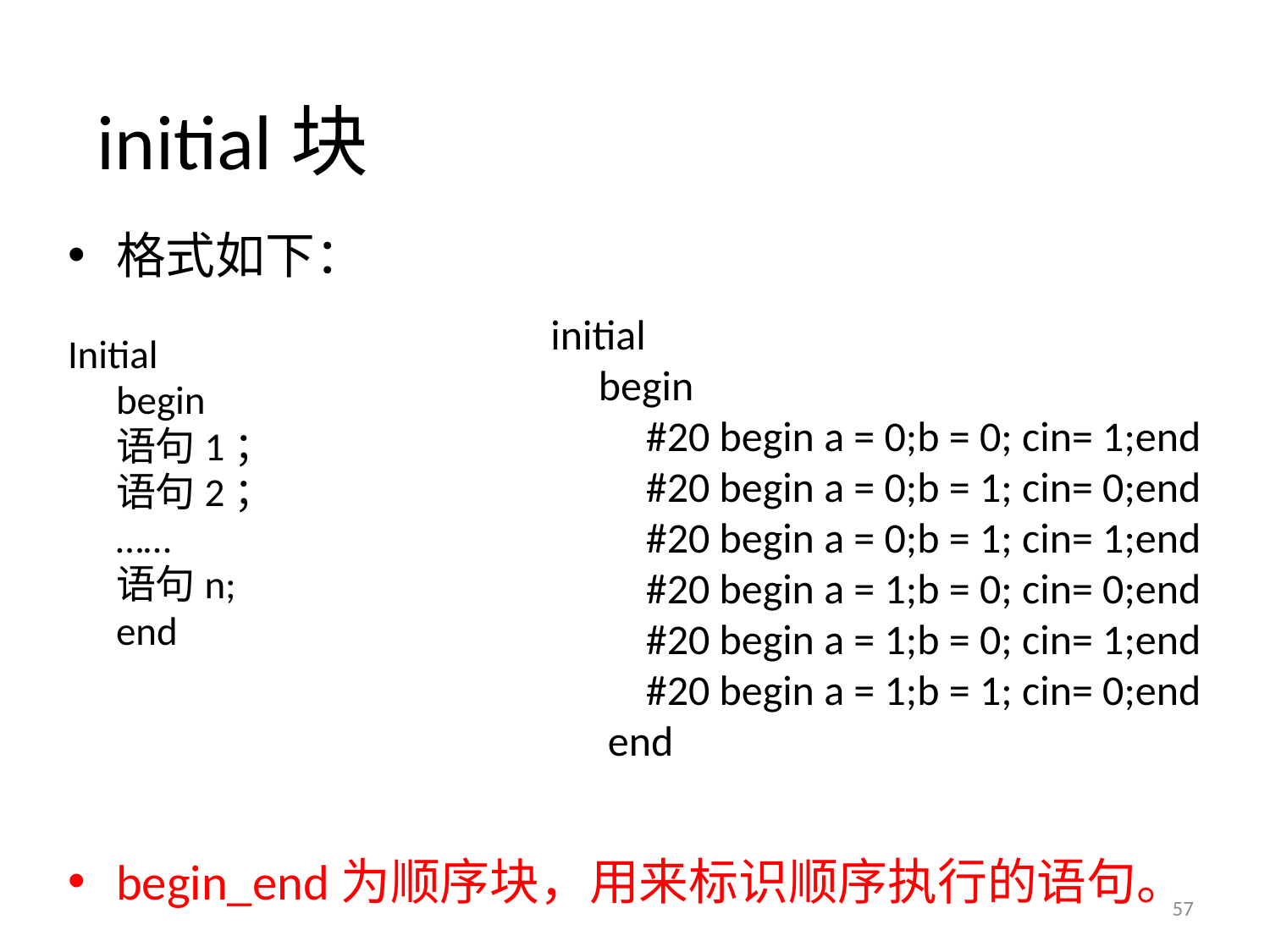

initial块
格式如下：

Initial
		begin
			语句1；
			语句2；
			……
			语句n;
		end

begin_end为顺序块，用来标识顺序执行的语句。
initial
     begin
          #20 begin a = 0;b = 0; cin= 1;end
          #20 begin a = 0;b = 1; cin= 0;end
          #20 begin a = 0;b = 1; cin= 1;end
          #20 begin a = 1;b = 0; cin= 0;end
          #20 begin a = 1;b = 0; cin= 1;end
          #20 begin a = 1;b = 1; cin= 0;end
      end
57